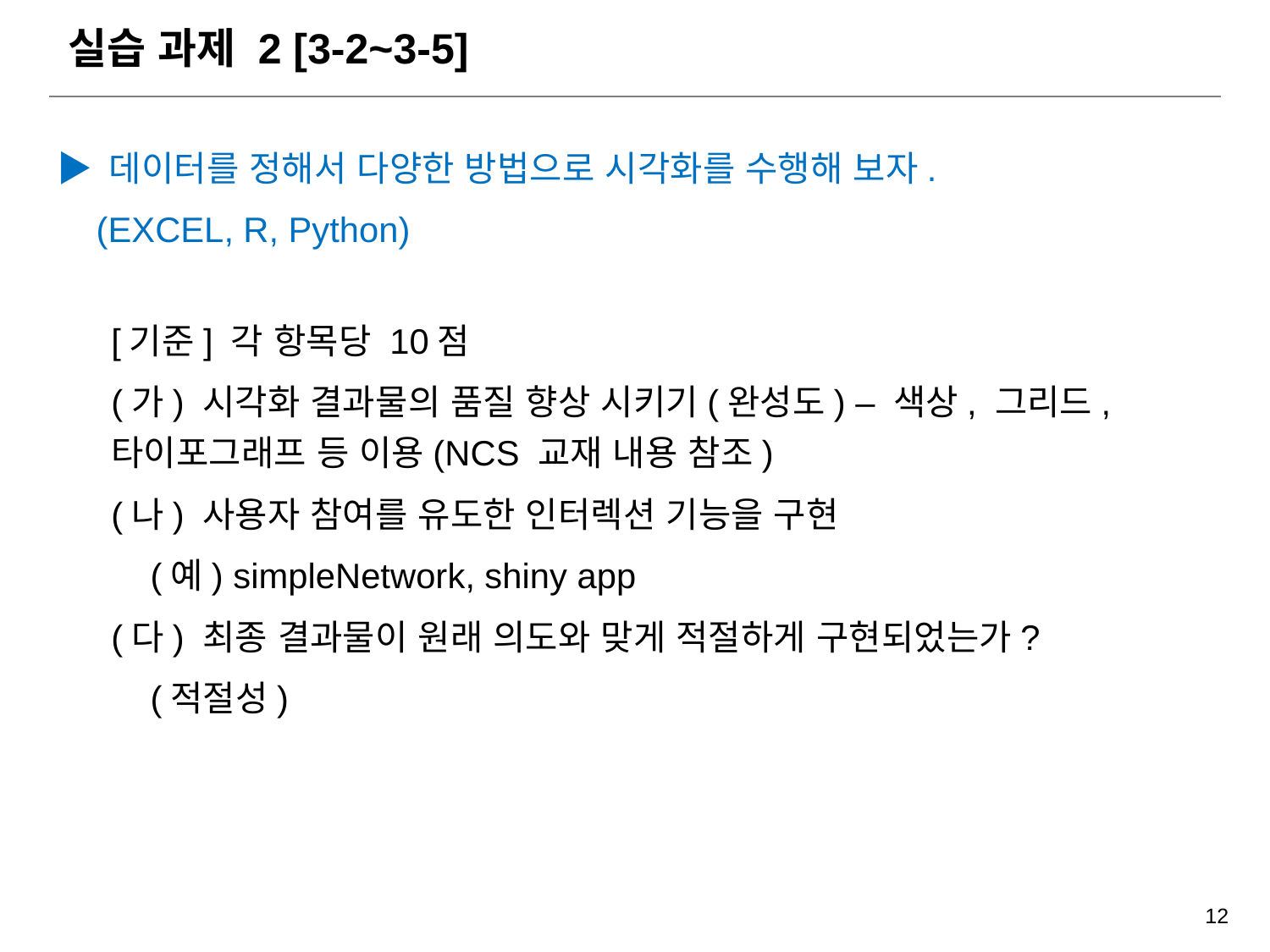

# 실습 과제 2 [3-2~3-5]
▶ 데이터를 정해서 다양한 방법으로 시각화를 수행해 보자.
    (EXCEL, R, Python)
[기준] 각 항목당 10점
(가) 시각화 결과물의 품질 향상 시키기(완성도) – 색상, 그리드, 타이포그래프 등 이용(NCS 교재 내용 참조)
(나) 사용자 참여를 유도한 인터렉션 기능을 구현
    (예) simpleNetwork, shiny app
(다) 최종 결과물이 원래 의도와 맞게 적절하게 구현되었는가?
    (적절성)